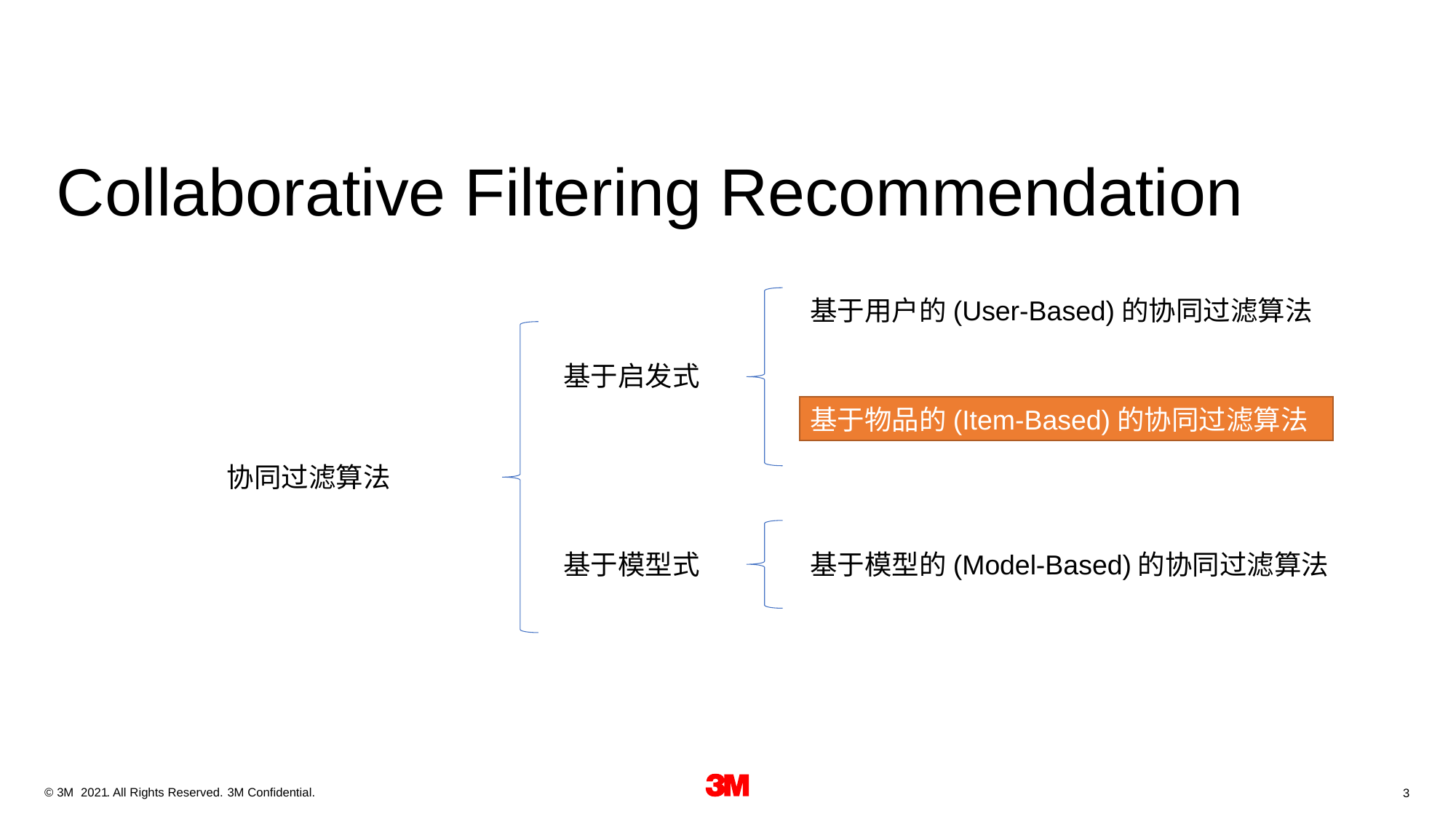

Collaborative Filtering Recommendation

基于用户的(User-Based)的协同过滤算法
基于物品的(Item-Based)的协同过滤算法

基于启发式

基于模型式
基于模型的(Model-Based)的协同过滤算法
协同过滤算法